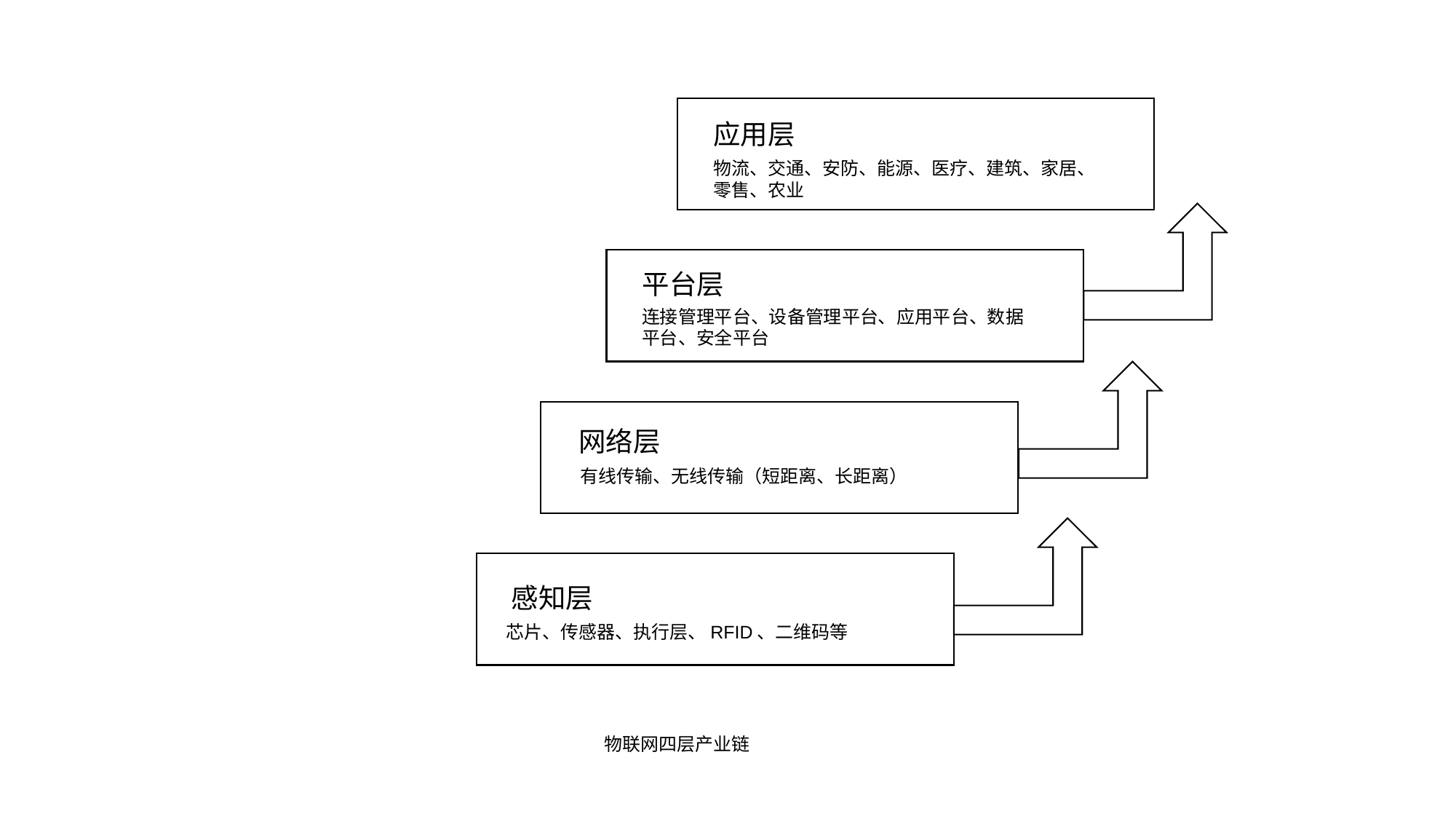

应用层
物流、交通、安防、能源、医疗、建筑、家居、零售、农业

平台层
连接管理平台、设备管理平台、应用平台、数据平台、安全平台

网络层
有线传输、无线传输（短距离、长距离）

感知层
芯片、传感器、执行层、RFID、二维码等
物联网四层产业链